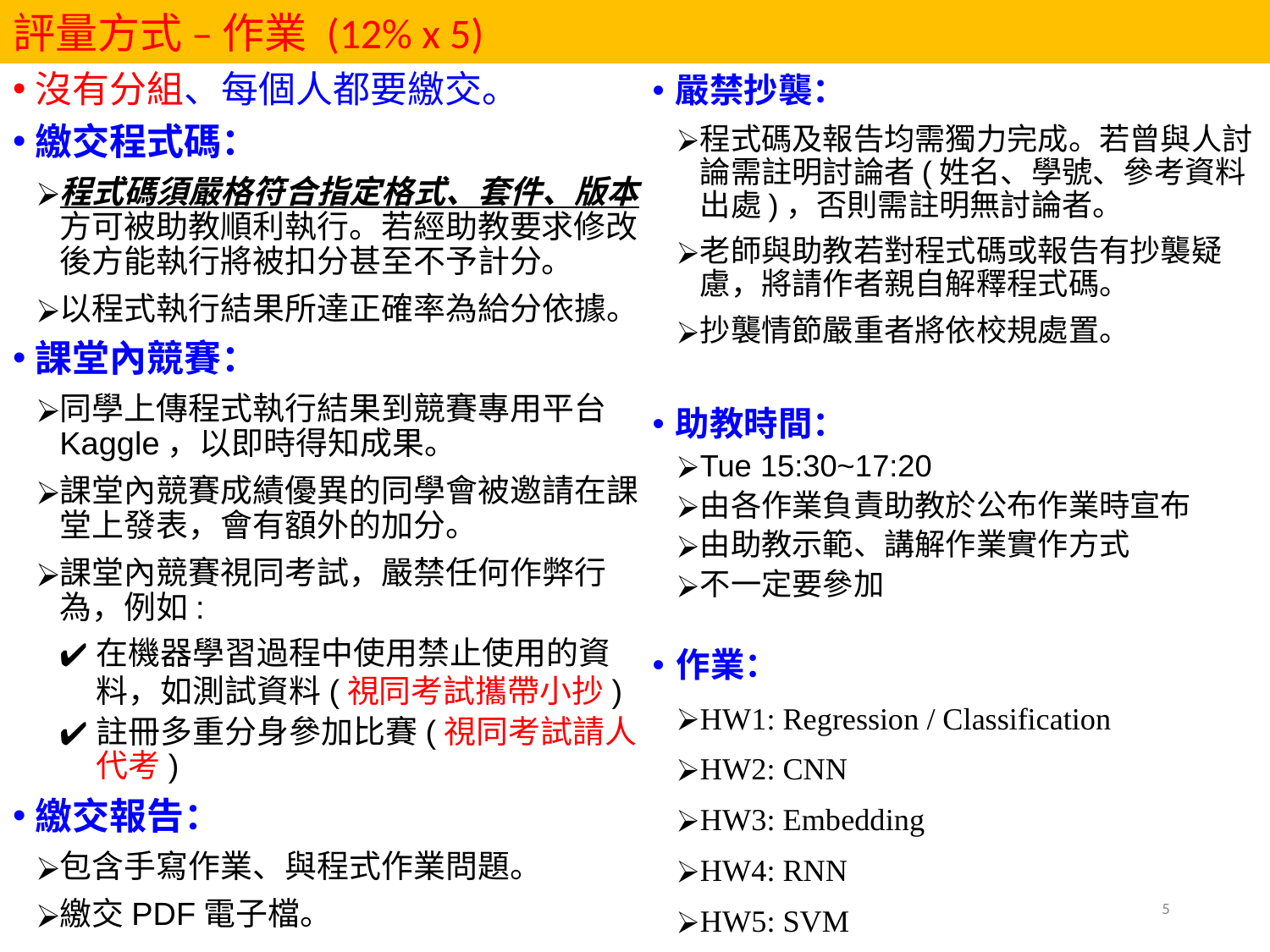

評量方式 – 作業 (12% x 5)
沒有分組、每個人都要繳交。
繳交程式碼：
程式碼須嚴格符合指定格式、套件、版本方可被助教順利執行。若經助教要求修改後方能執行將被扣分甚至不予計分。
以程式執行結果所達正確率為給分依據。
課堂內競賽：
同學上傳程式執行結果到競賽專用平台 Kaggle，以即時得知成果。
課堂內競賽成績優異的同學會被邀請在課堂上發表，會有額外的加分。
課堂內競賽視同考試，嚴禁任何作弊行為，例如:
在機器學習過程中使用禁止使用的資料，如測試資料(視同考試攜帶小抄)
註冊多重分身參加比賽(視同考試請人代考)
繳交報告：
包含手寫作業、與程式作業問題。
繳交PDF電子檔。

嚴禁抄襲：
程式碼及報告均需獨力完成。若曾與人討論需註明討論者(姓名、學號、參考資料出處)，否則需註明無討論者。
老師與助教若對程式碼或報告有抄襲疑慮，將請作者親自解釋程式碼。
抄襲情節嚴重者將依校規處置。

助教時間：
Tue 15:30~17:20
由各作業負責助教於公布作業時宣布
由助教示範、講解作業實作方式
不一定要參加

作業：
HW1: Regression / Classification
HW2: CNN
HW3: Embedding
HW4: RNN
HW5: SVM
5